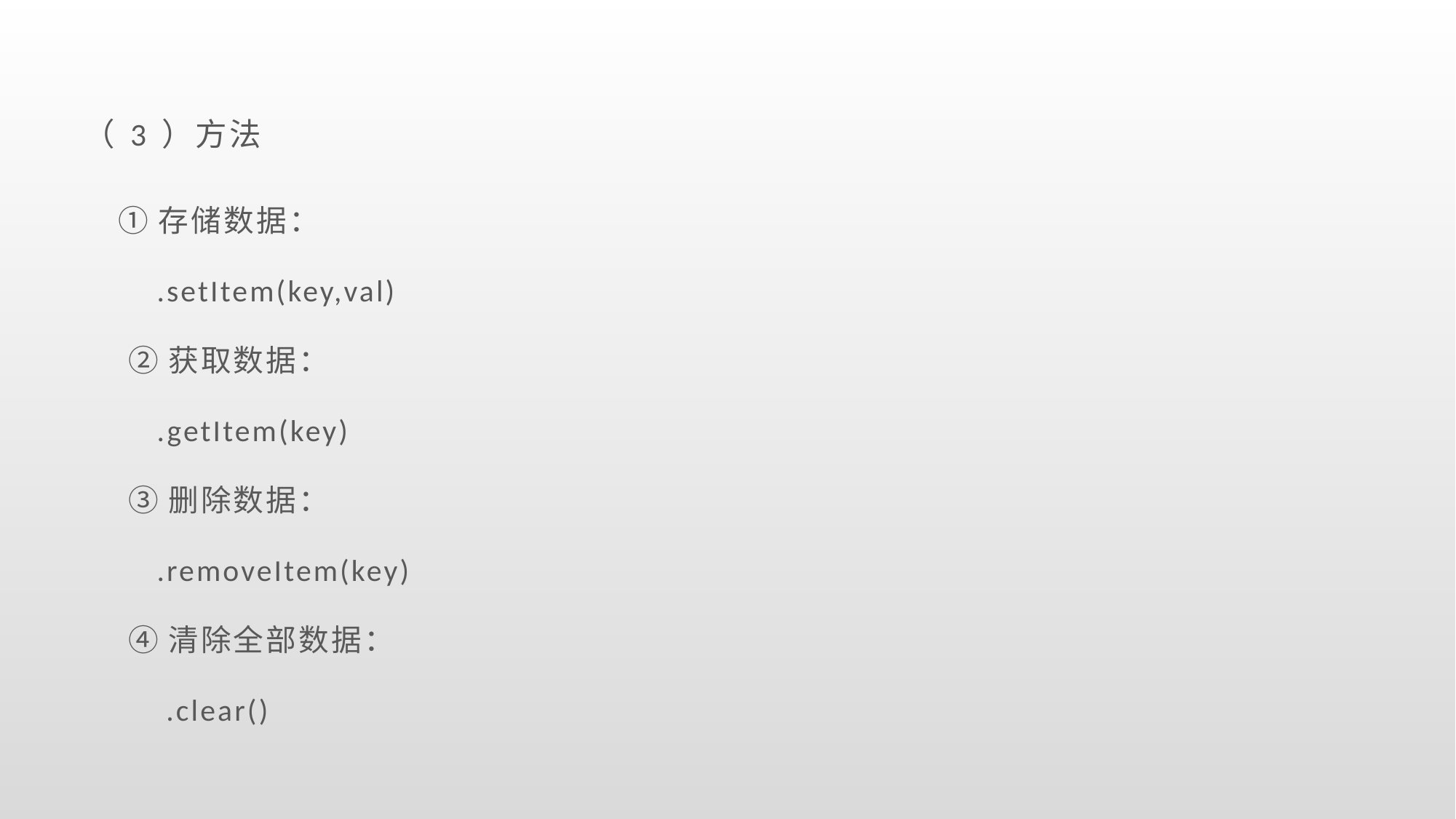

# （3）方法
    ①存储数据：
        .setItem(key,val)
     ②获取数据：
        .getItem(key)
     ③删除数据：
        .removeItem(key)
     ④清除全部数据：
         .clear()